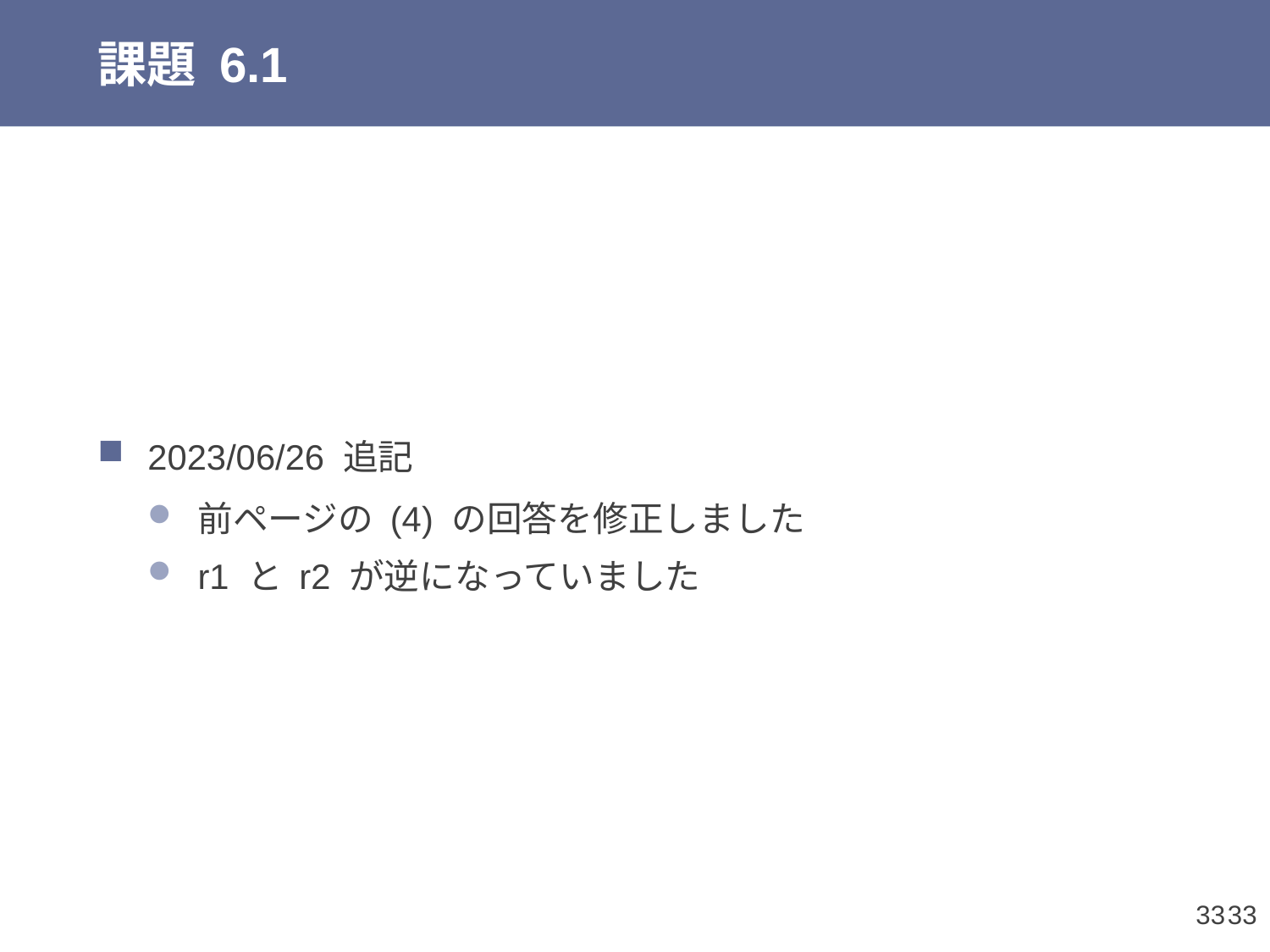

# 課題 6.1
2023/06/26 追記
前ページの (4) の回答を修正しました
r1 と r2 が逆になっていました
33